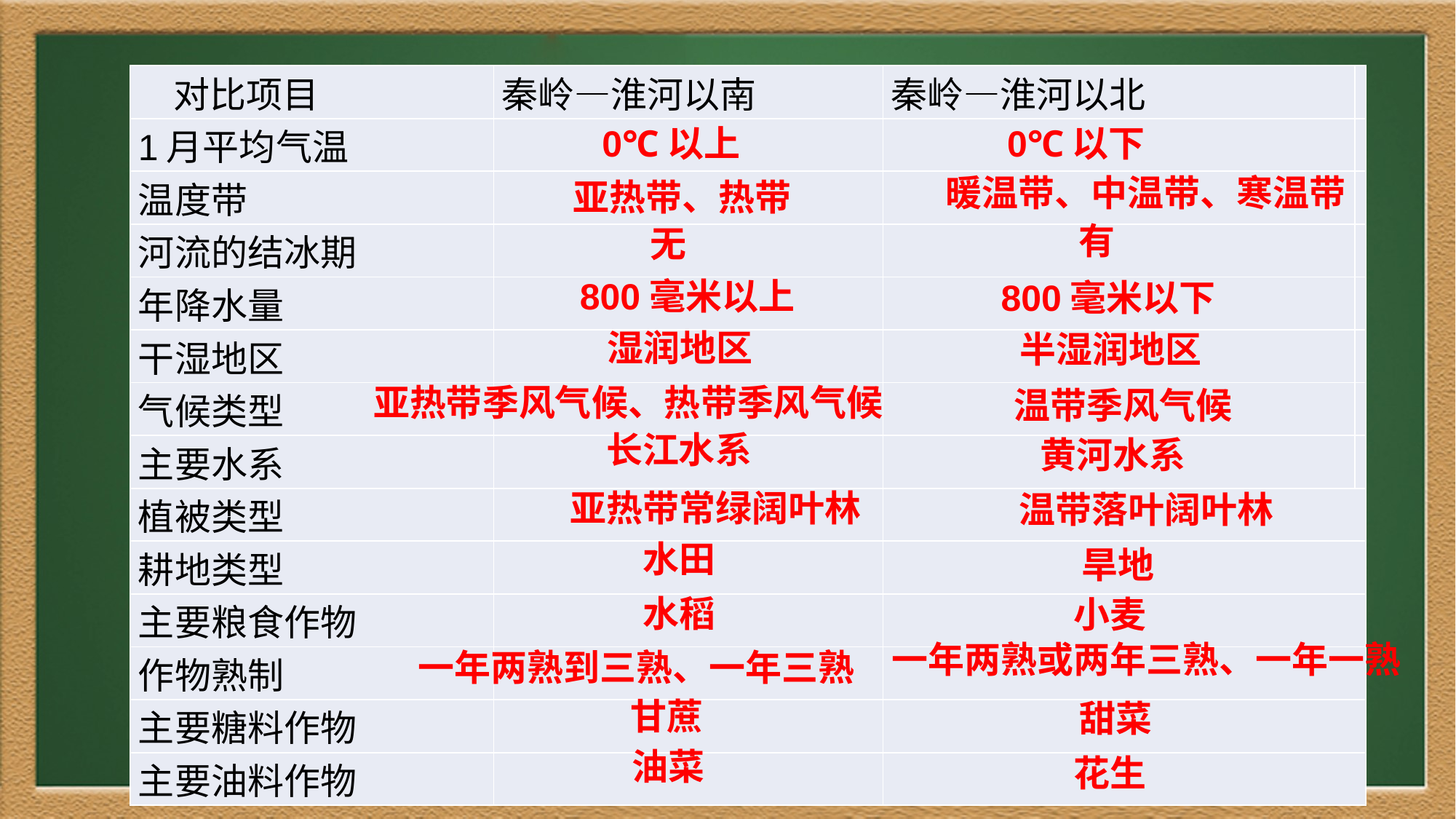

| 对比项目 | 秦岭—淮河以南 | 秦岭—淮河以北 |  |
| --- | --- | --- | --- |
| 1月平均气温 |  |  |  |
| 温度带 |  |  |  |
| 河流的结冰期 |  |  |  |
| 年降水量 |  |  |  |
| 干湿地区 |  |  |  |
| 气候类型 |  |  |  |
| 主要水系 |  |  |  |
| 植被类型 |  |  |  |
| 耕地类型 |  |  |  |
| 主要粮食作物 |  |  |  |
| 作物熟制 |  |  |  |
| 主要糖料作物 |  |  |  |
| 主要油料作物 |  |  |  |
0℃以上
0℃以下
暖温带、中温带、寒温带
亚热带、热带
有
无
800毫米以上
800毫米以下
湿润地区
半湿润地区
亚热带季风气候、热带季风气候
温带季风气候
长江水系
黄河水系
亚热带常绿阔叶林
温带落叶阔叶林
水田
旱地
水稻
小麦
一年两熟或两年三熟、一年一熟
一年两熟到三熟、一年三熟
甘蔗
甜菜
油菜
花生